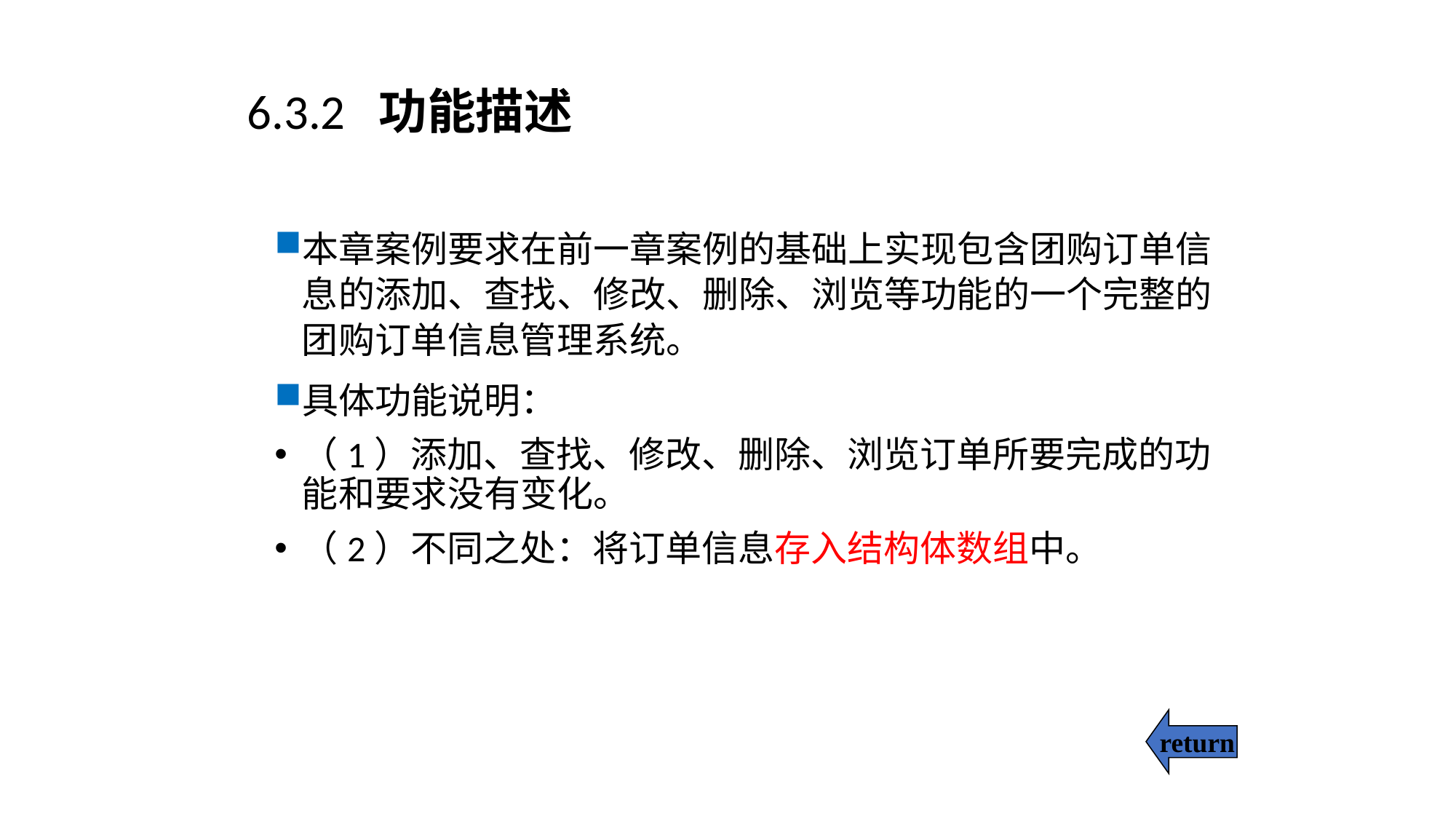

# 6.3.2  功能描述
本章案例要求在前一章案例的基础上实现包含团购订单信息的添加、查找、修改、删除、浏览等功能的一个完整的团购订单信息管理系统。
具体功能说明：
（1）添加、查找、修改、删除、浏览订单所要完成的功能和要求没有变化。
（2）不同之处：将订单信息存入结构体数组中。
return